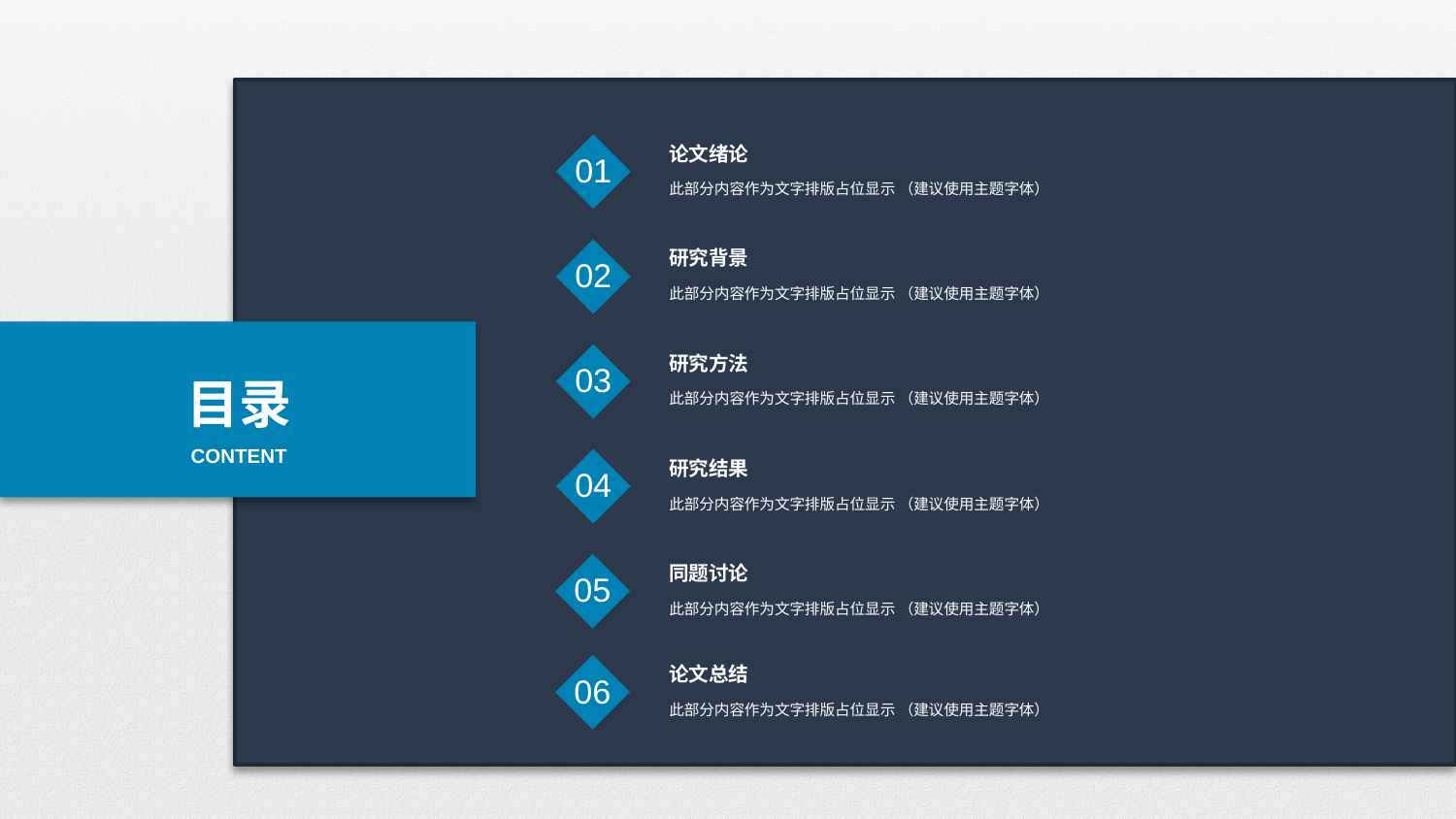

01
论文绪论
此部分内容作为文字排版占位显示 （建议使用主题字体）
02
研究背景
此部分内容作为文字排版占位显示 （建议使用主题字体）

目录
CONTENT
03
研究方法
此部分内容作为文字排版占位显示 （建议使用主题字体）
04
研究结果
此部分内容作为文字排版占位显示 （建议使用主题字体）
05
同题讨论
此部分内容作为文字排版占位显示 （建议使用主题字体）
06
论文总结
此部分内容作为文字排版占位显示 （建议使用主题字体）